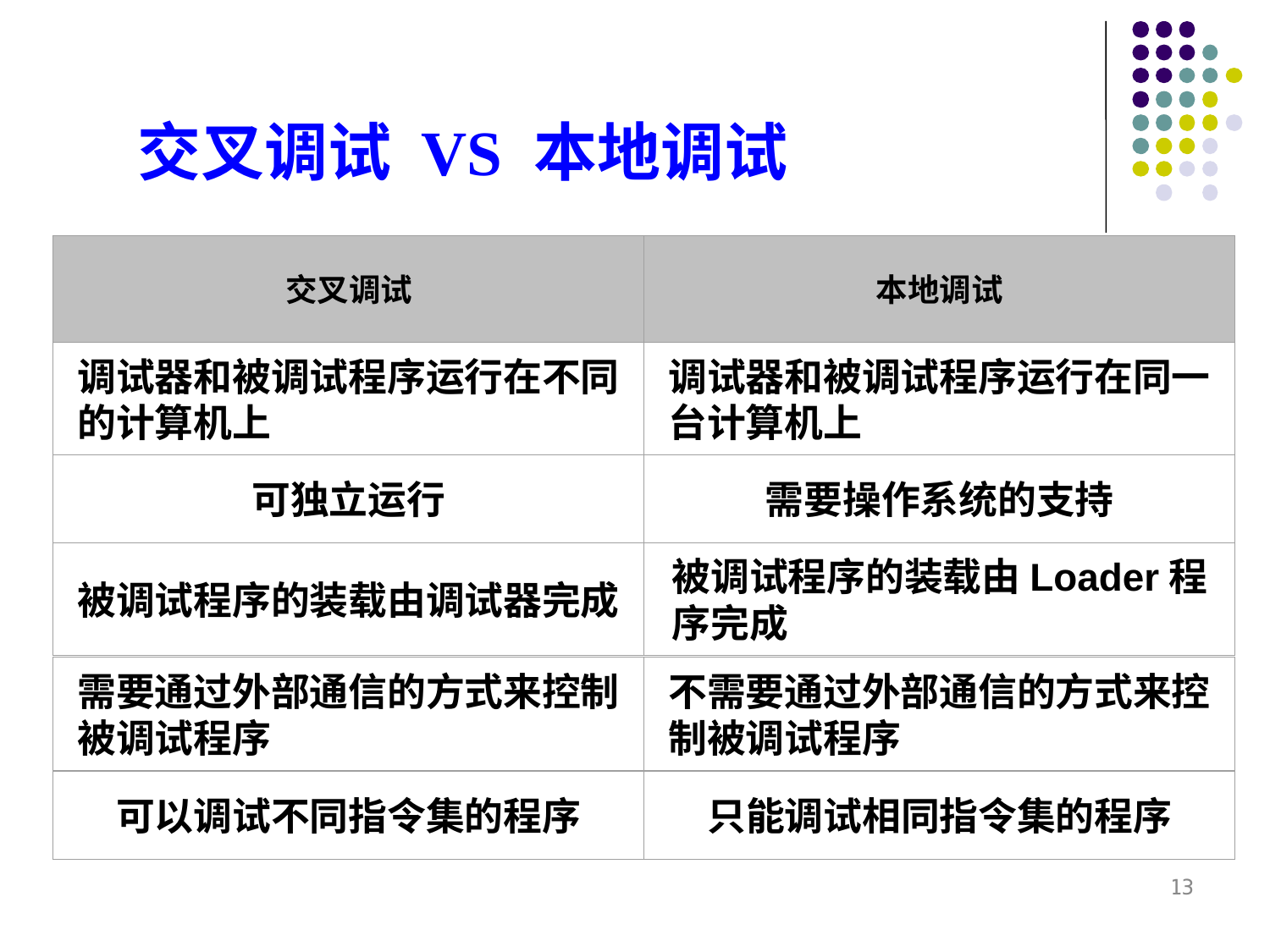

# 交叉调试 VS 本地调试

交叉调试

本地调试

调试器和被调试程序运行在不同的计算机上

调试器和被调试程序运行在同一台计算机上

可独立运行

需要操作系统的支持

被调试程序的装载由调试器完成

被调试程序的装载由Loader程序完成

需要通过外部通信的方式来控制被调试程序

不需要通过外部通信的方式来控制被调试程序

可以调试不同指令集的程序

只能调试相同指令集的程序
13